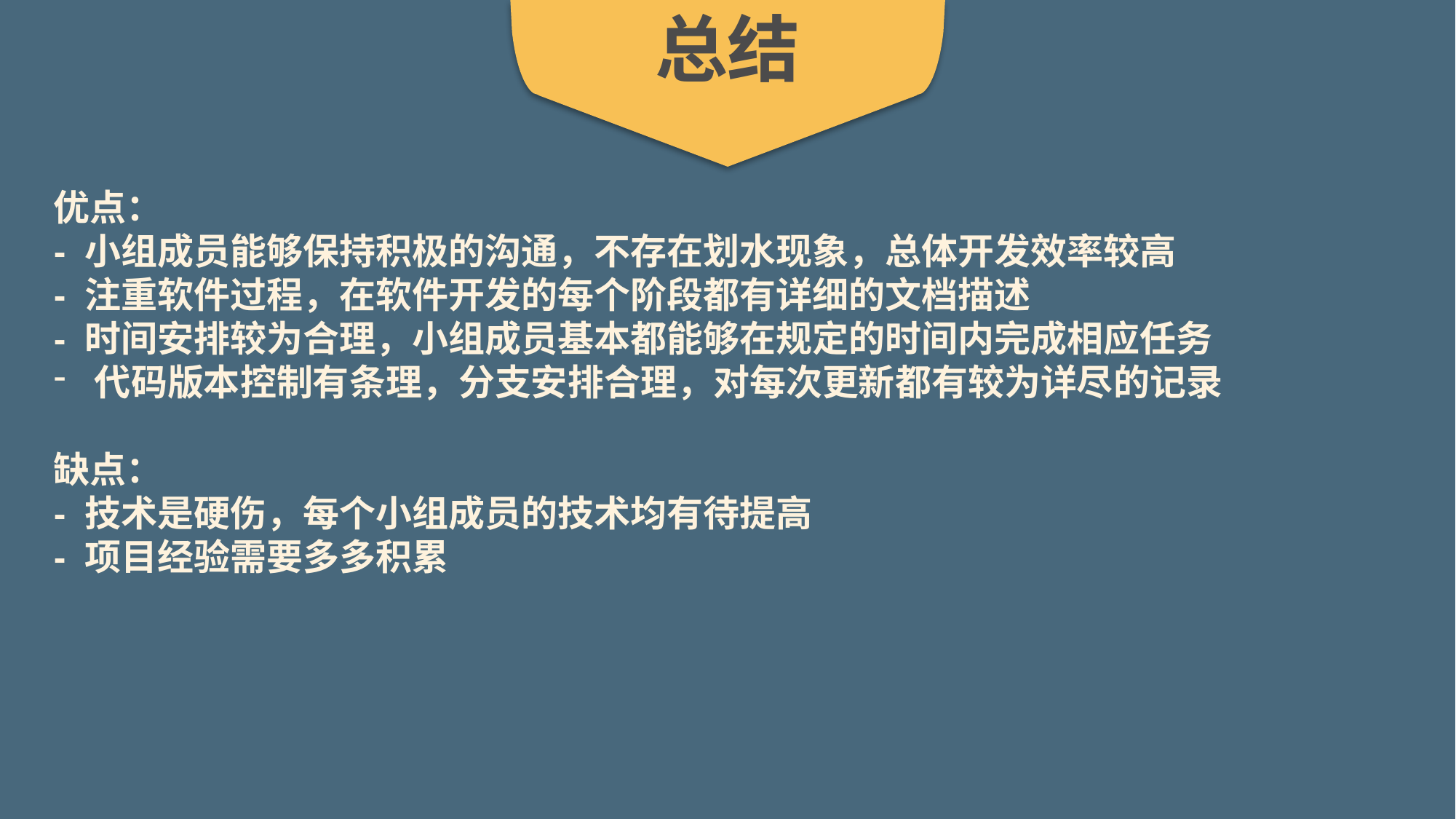

总结
优点：
- 小组成员能够保持积极的沟通，不存在划水现象，总体开发效率较高
- 注重软件过程，在软件开发的每个阶段都有详细的文档描述
- 时间安排较为合理，小组成员基本都能够在规定的时间内完成相应任务
代码版本控制有条理，分支安排合理，对每次更新都有较为详尽的记录

缺点：
- 技术是硬伤，每个小组成员的技术均有待提高
- 项目经验需要多多积累